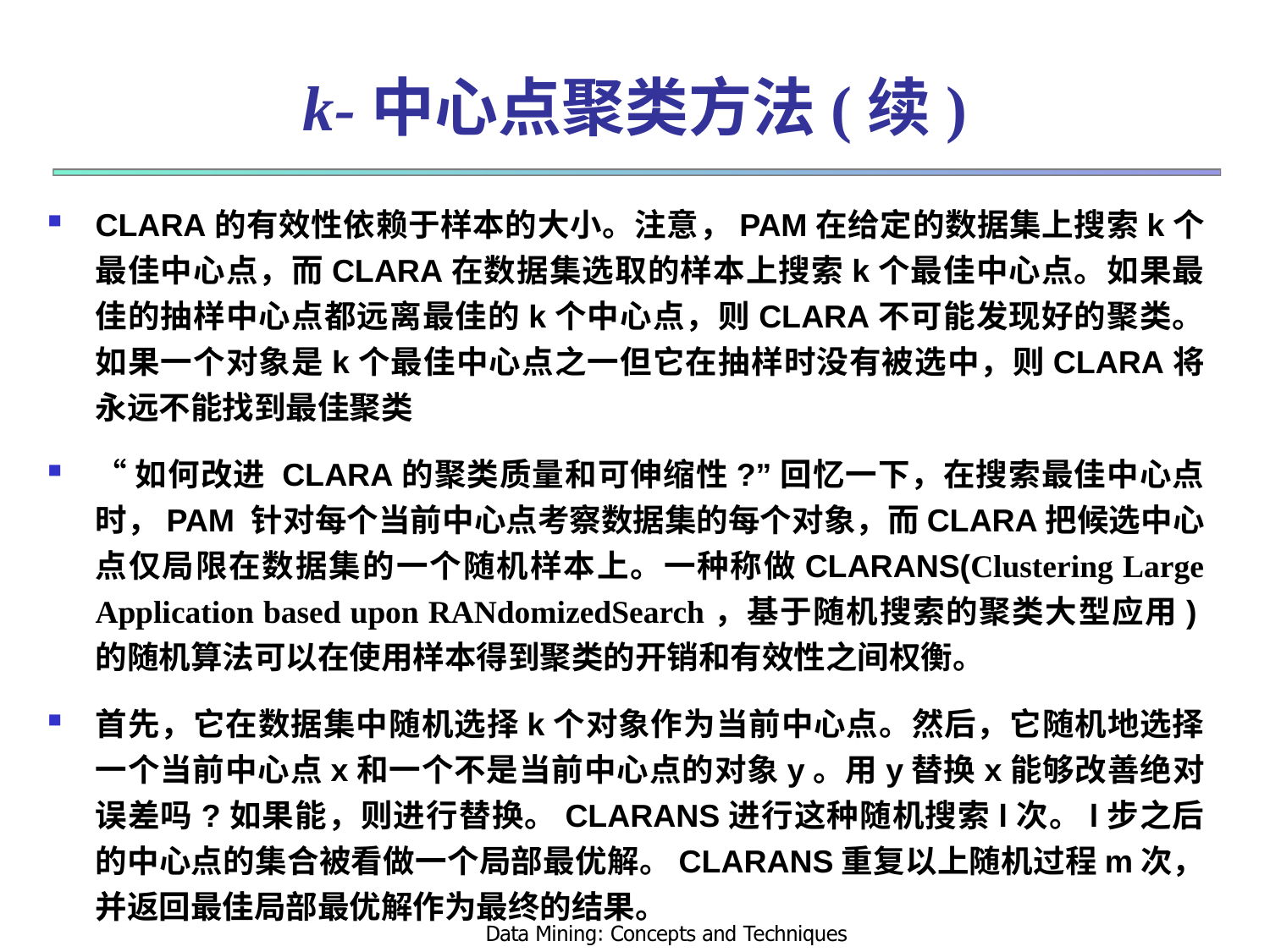

# k-中心点聚类方法(续)
CLARA的有效性依赖于样本的大小。注意，PAM在给定的数据集上搜索k个最佳中心点，而CLARA在数据集选取的样本上搜索k个最佳中心点。如果最佳的抽样中心点都远离最佳的k个中心点，则CLARA不可能发现好的聚类。如果一个对象是k个最佳中心点之一但它在抽样时没有被选中，则CLARA将永远不能找到最佳聚类
“如何改进 CLARA的聚类质量和可伸缩性?”回忆一下，在搜索最佳中心点时，PAM 针对每个当前中心点考察数据集的每个对象，而CLARA把候选中心点仅局限在数据集的一个随机样本上。一种称做CLARANS(Clustering Large Application based upon RANdomizedSearch，基于随机搜索的聚类大型应用)的随机算法可以在使用样本得到聚类的开销和有效性之间权衡。
首先，它在数据集中随机选择k个对象作为当前中心点。然后，它随机地选择一个当前中心点x和一个不是当前中心点的对象y。用y替换x能够改善绝对误差吗?如果能，则进行替换。CLARANS进行这种随机搜索l次。l步之后的中心点的集合被看做一个局部最优解。CLARANS重复以上随机过程m次，并返回最佳局部最优解作为最终的结果。
Data Mining: Concepts and Techniques
29